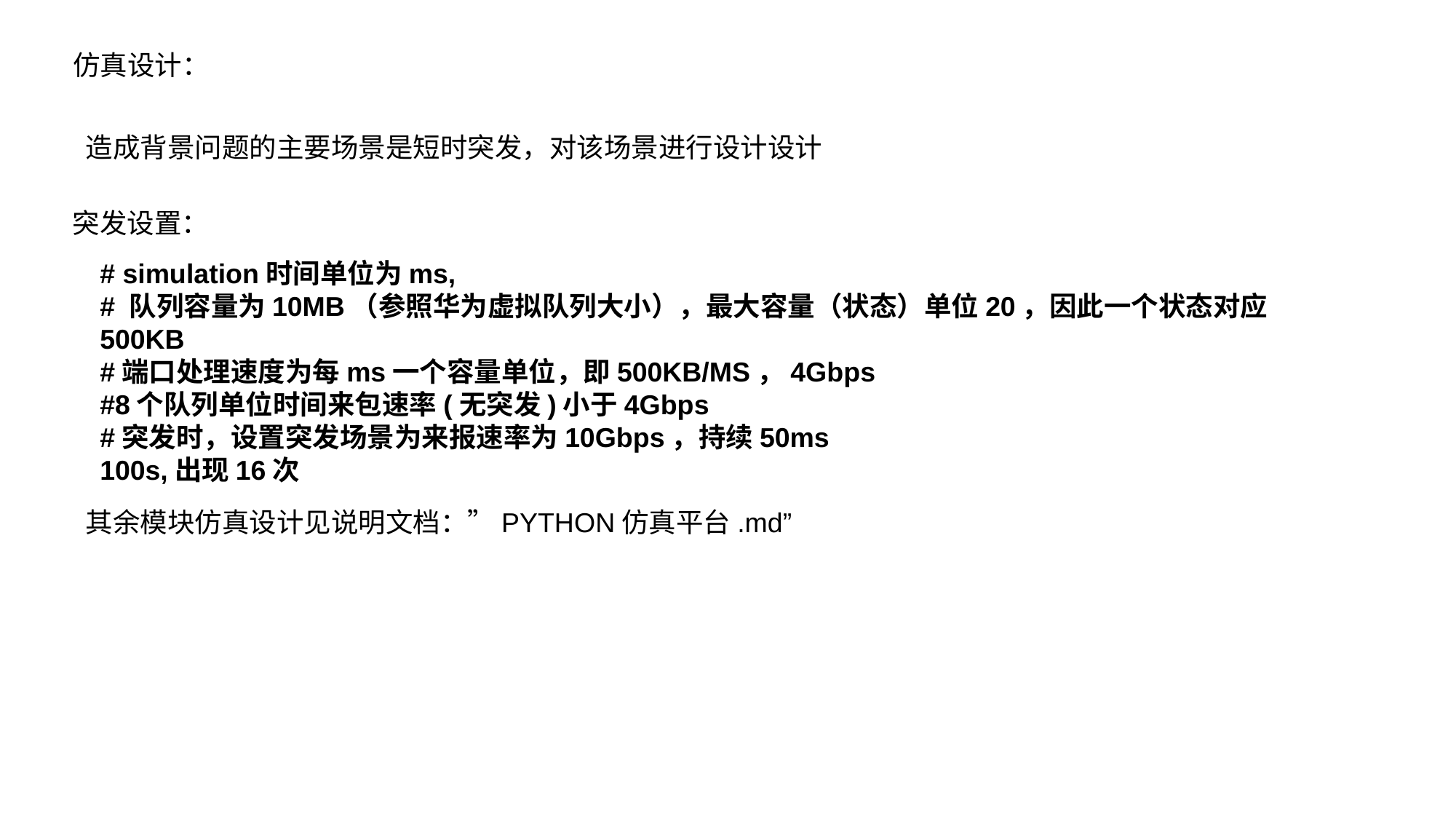

仿真设计：
造成背景问题的主要场景是短时突发，对该场景进行设计设计
突发设置：
# simulation时间单位为ms, # 队列容量为10MB（参照华为虚拟队列大小），最大容量（状态）单位20，因此一个状态对应500KB #端口处理速度为每ms一个容量单位，即500KB/MS，4Gbps #8个队列单位时间来包速率(无突发)小于4Gbps #突发时，设置突发场景为来报速率为10Gbps，持续50ms
100s,出现16次

其余模块仿真设计见说明文档：”PYTHON仿真平台.md”